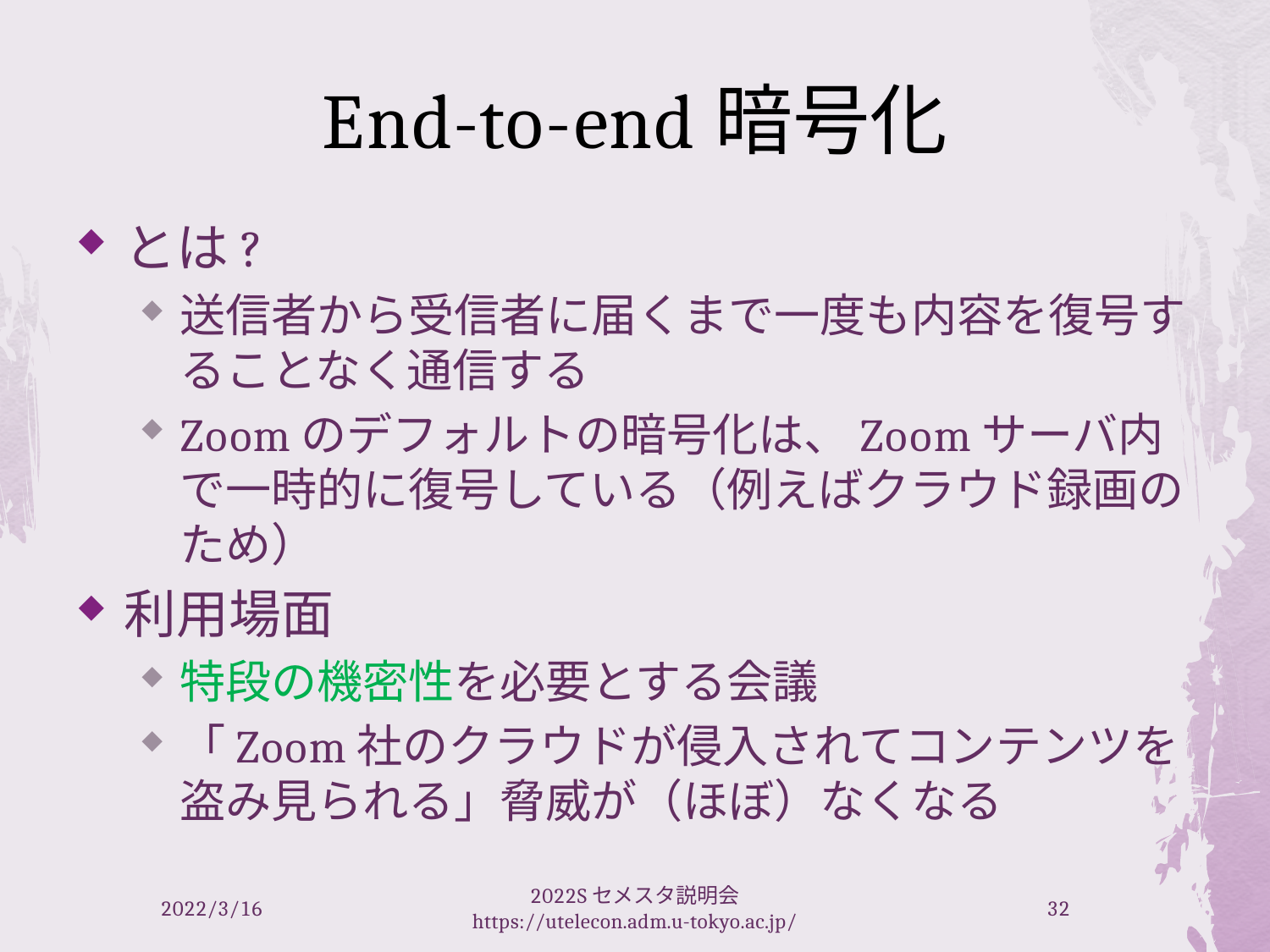

# End-to-end暗号化
とは?
送信者から受信者に届くまで一度も内容を復号することなく通信する
Zoomのデフォルトの暗号化は、Zoomサーバ内で一時的に復号している（例えばクラウド録画のため）
利用場面
特段の機密性を必要とする会議
「Zoom社のクラウドが侵入されてコンテンツを盗み見られる」脅威が（ほぼ）なくなる
2022/3/16
2022Sセメスタ説明会 https://utelecon.adm.u-tokyo.ac.jp/
32